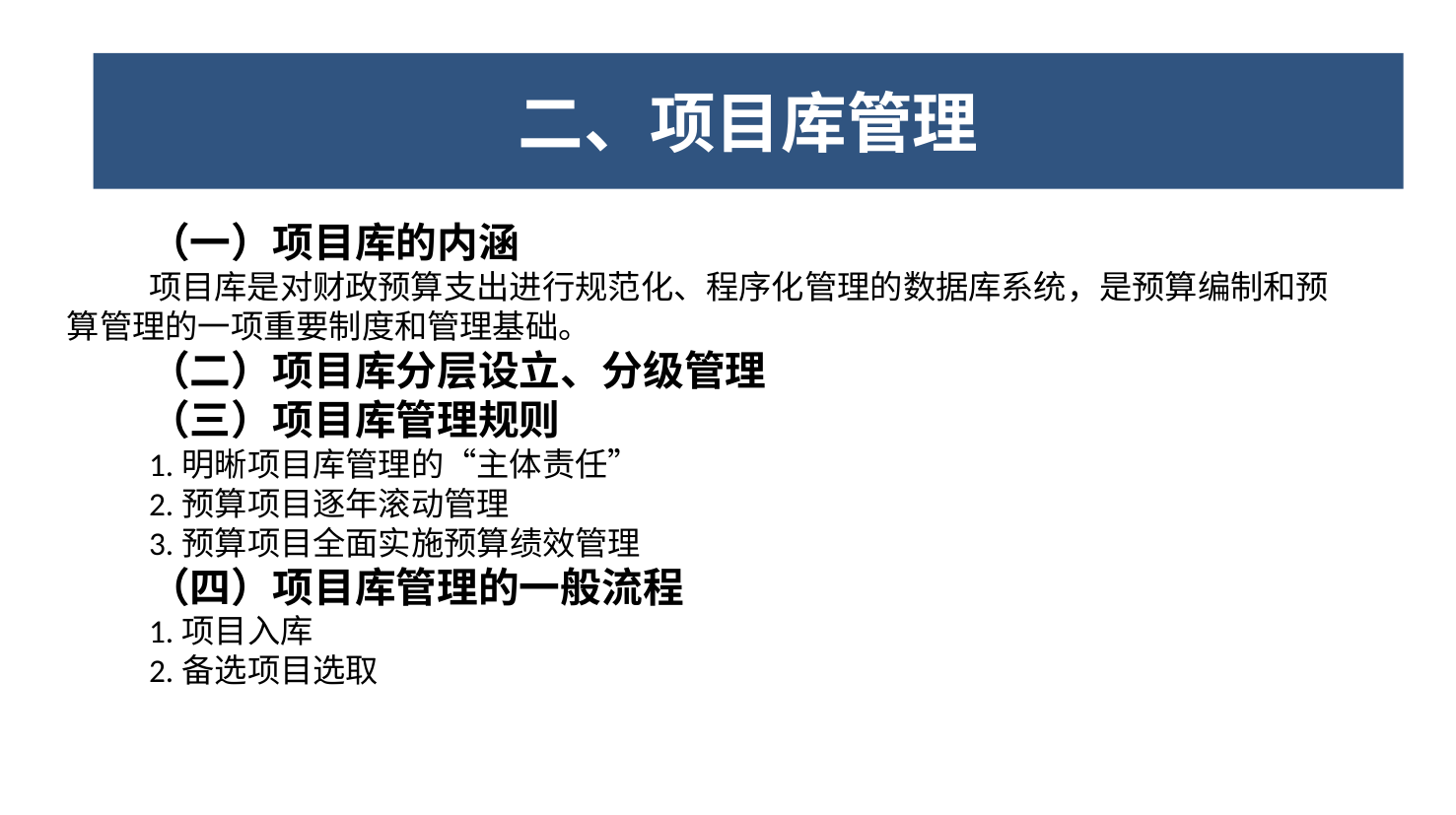

二、各预算之间的相互关系
二、项目库管理
（一）项目库的内涵
项目库是对财政预算支出进行规范化、程序化管理的数据库系统，是预算编制和预算管理的一项重要制度和管理基础。
（二）项目库分层设立、分级管理
（三）项目库管理规则
1.明晰项目库管理的“主体责任”
2.预算项目逐年滚动管理
3.预算项目全面实施预算绩效管理
（四）项目库管理的一般流程
1.项目入库
2.备选项目选取